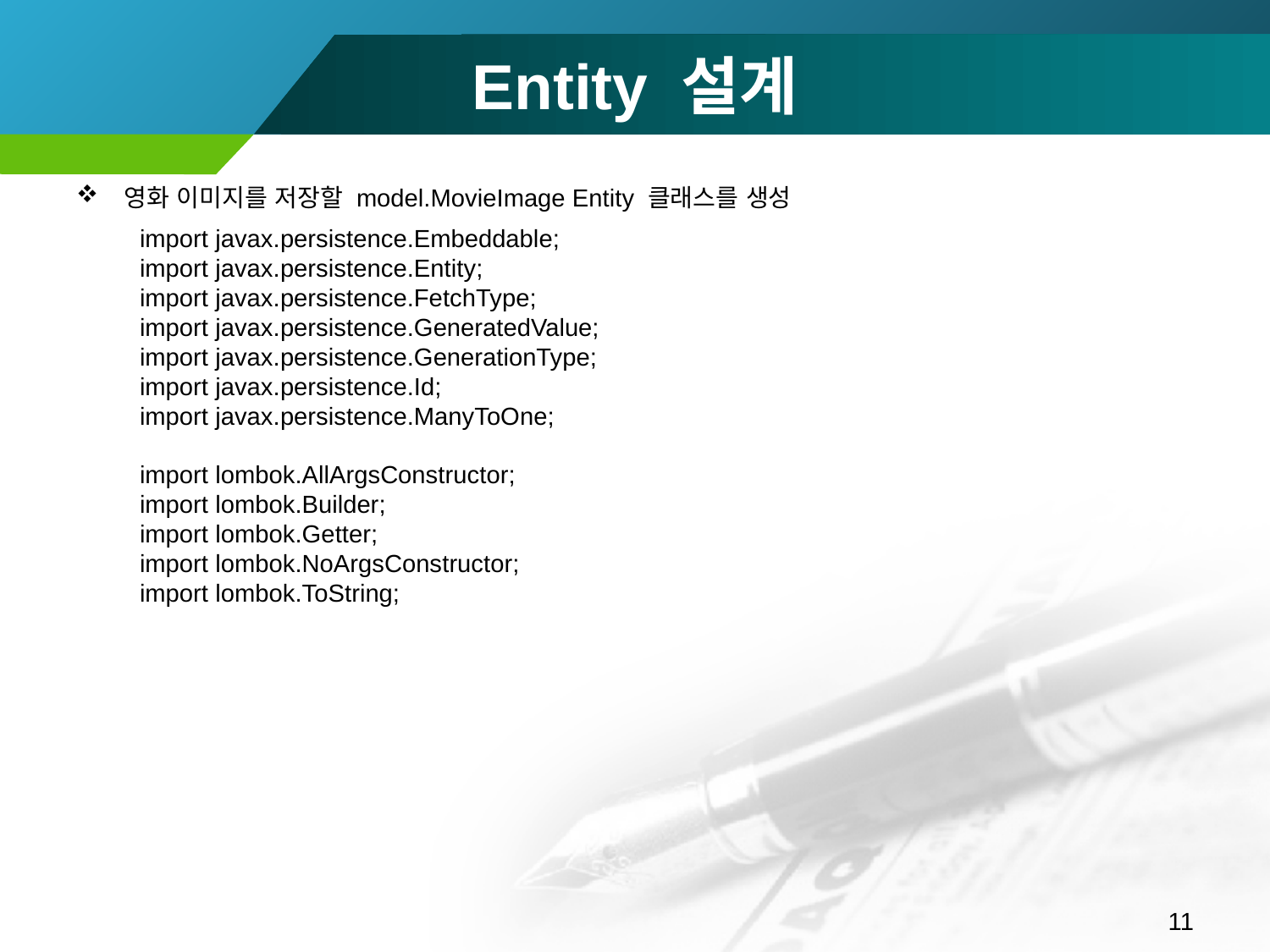

# Entity 설계
영화 이미지를 저장할 model.MovieImage Entity 클래스를 생성
import javax.persistence.Embeddable;
import javax.persistence.Entity;
import javax.persistence.FetchType;
import javax.persistence.GeneratedValue;
import javax.persistence.GenerationType;
import javax.persistence.Id;
import javax.persistence.ManyToOne;

import lombok.AllArgsConstructor;
import lombok.Builder;
import lombok.Getter;
import lombok.NoArgsConstructor;
import lombok.ToString;
11